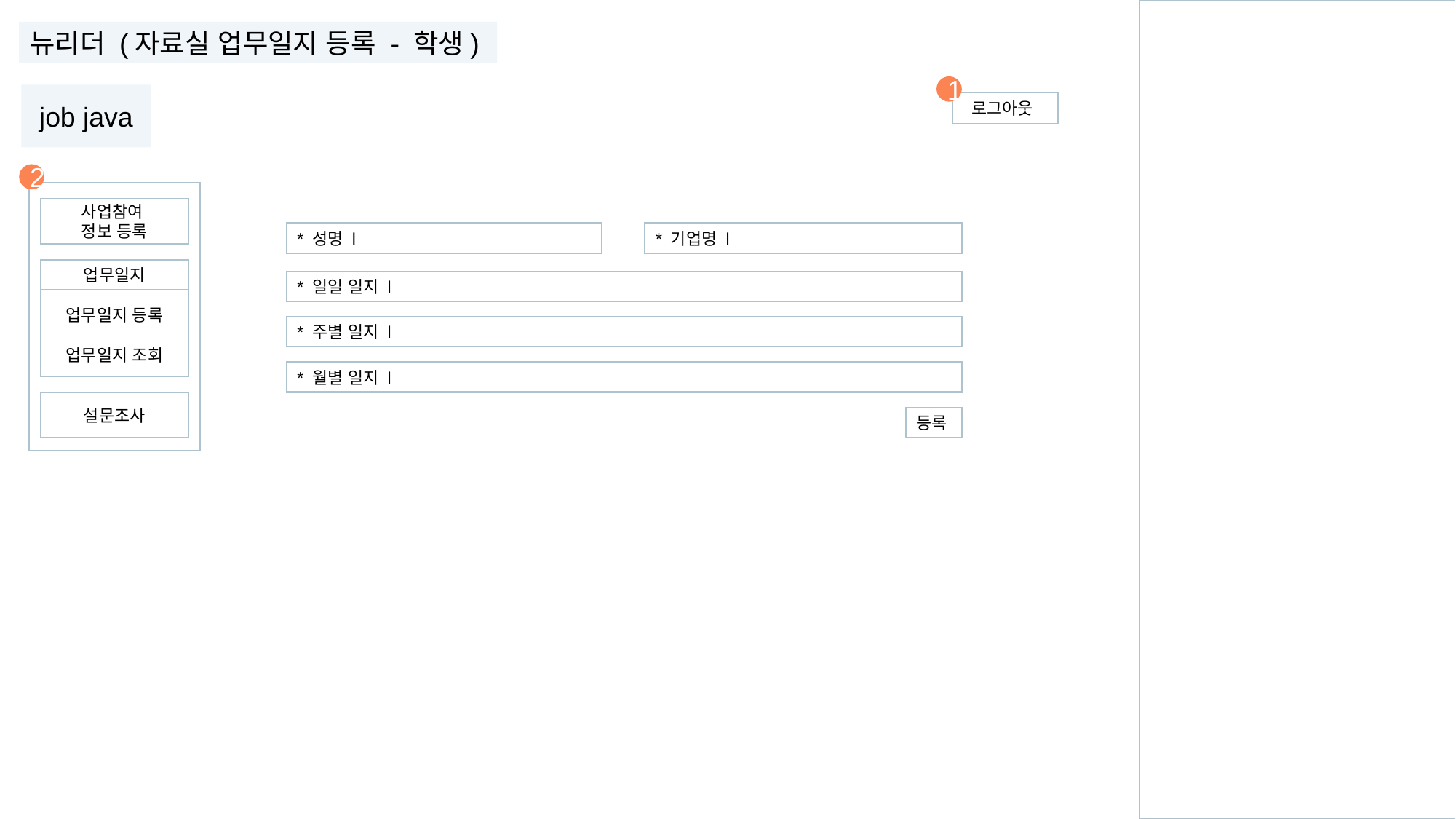

뉴리더 (자료실 업무일지 등록 - 학생)
1

 로그아웃

job java
2

사업참여
정보 등록
* 성명 l
* 기업명 l
업무일지

업무일지 등록

업무일지 조회
* 일일 일지 l
* 주별 일지 l
* 월별 일지 l
설문조사
등록